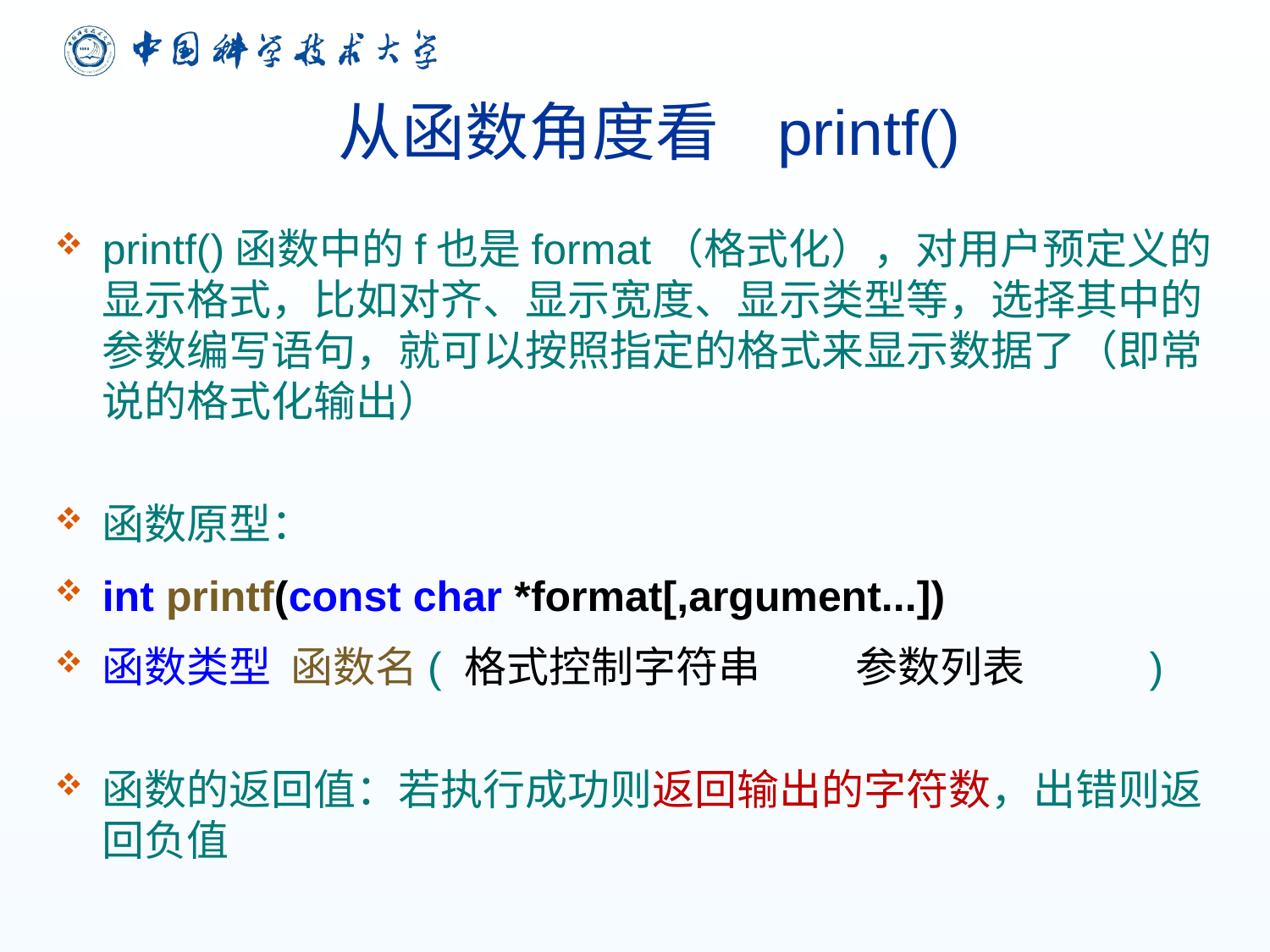

# 从函数角度看   printf()
printf()函数中的f也是format（格式化），对用户预定义的显示格式，比如对齐、显示宽度、显示类型等，选择其中的参数编写语句，就可以按照指定的格式来显示数据了（即常说的格式化输出）

函数原型：
int printf(const char *format[,argument...])
函数类型  函数名( 格式控制字符串          参数列表            )

函数的返回值：若执行成功则返回输出的字符数，出错则返回负值